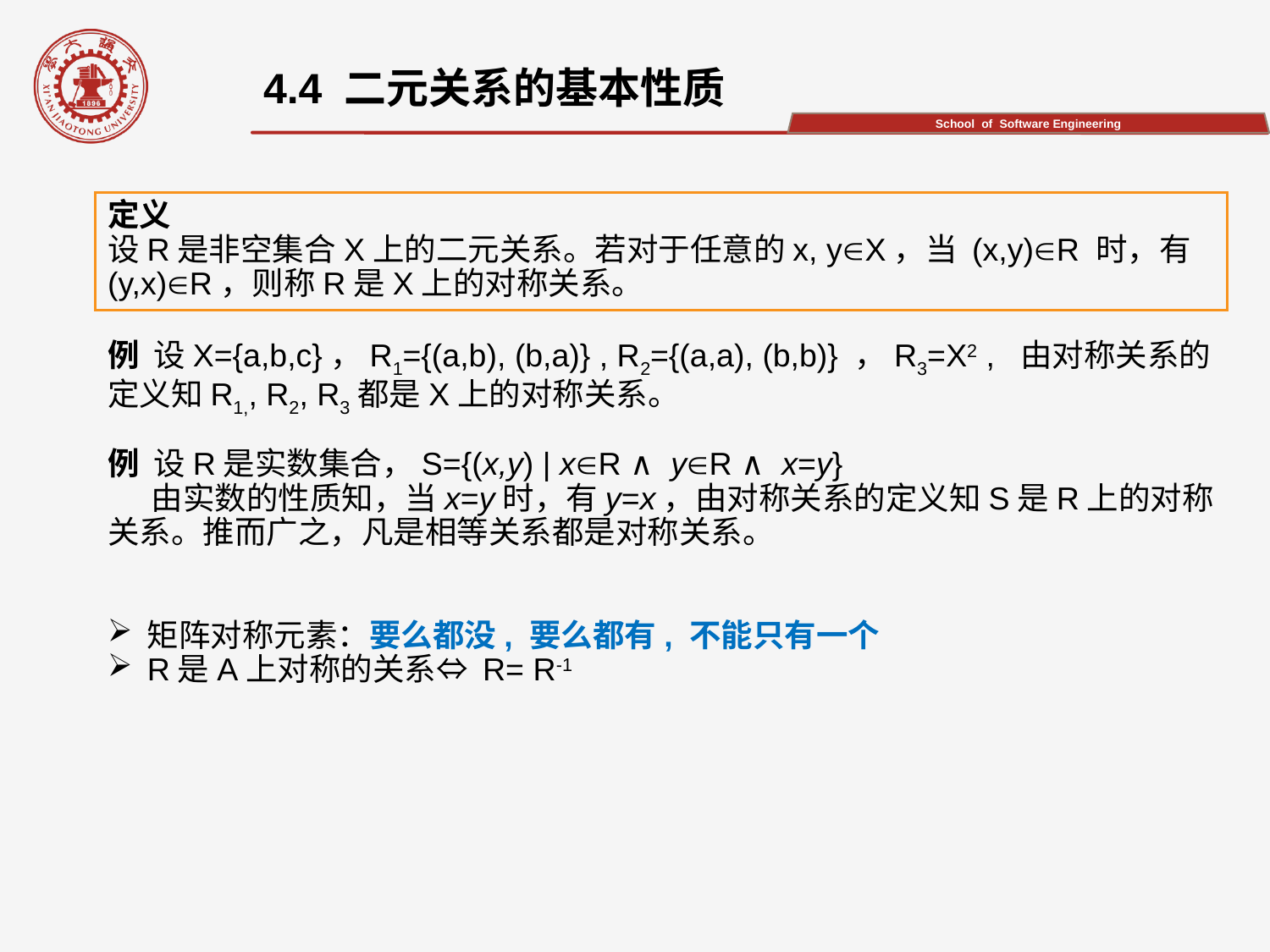

4.4 二元关系的基本性质

定义
设R是非空集合X上的二元关系。若对于任意的x, y∈X，当 (x,y)∈R 时，有 (y,x)∈R，则称R是X上的对称关系。

例  设X={a,b,c}，R1={(a,b), (b,a)} , R2={(a,a), (b,b)} ，R3=X2 ,  由对称关系的定义知R1,, R2, R3都是X上的对称关系。

例  设R是实数集合，S={(x,y) | x∈R ∧ y∈R ∧ x=y}
     由实数的性质知，当x=y时，有y=x，由对称关系的定义知S是R上的对称关系。推而广之，凡是相等关系都是对称关系。

矩阵对称元素：要么都没, 要么都有, 不能只有一个
R是A上对称的关系⇔ R= R-1